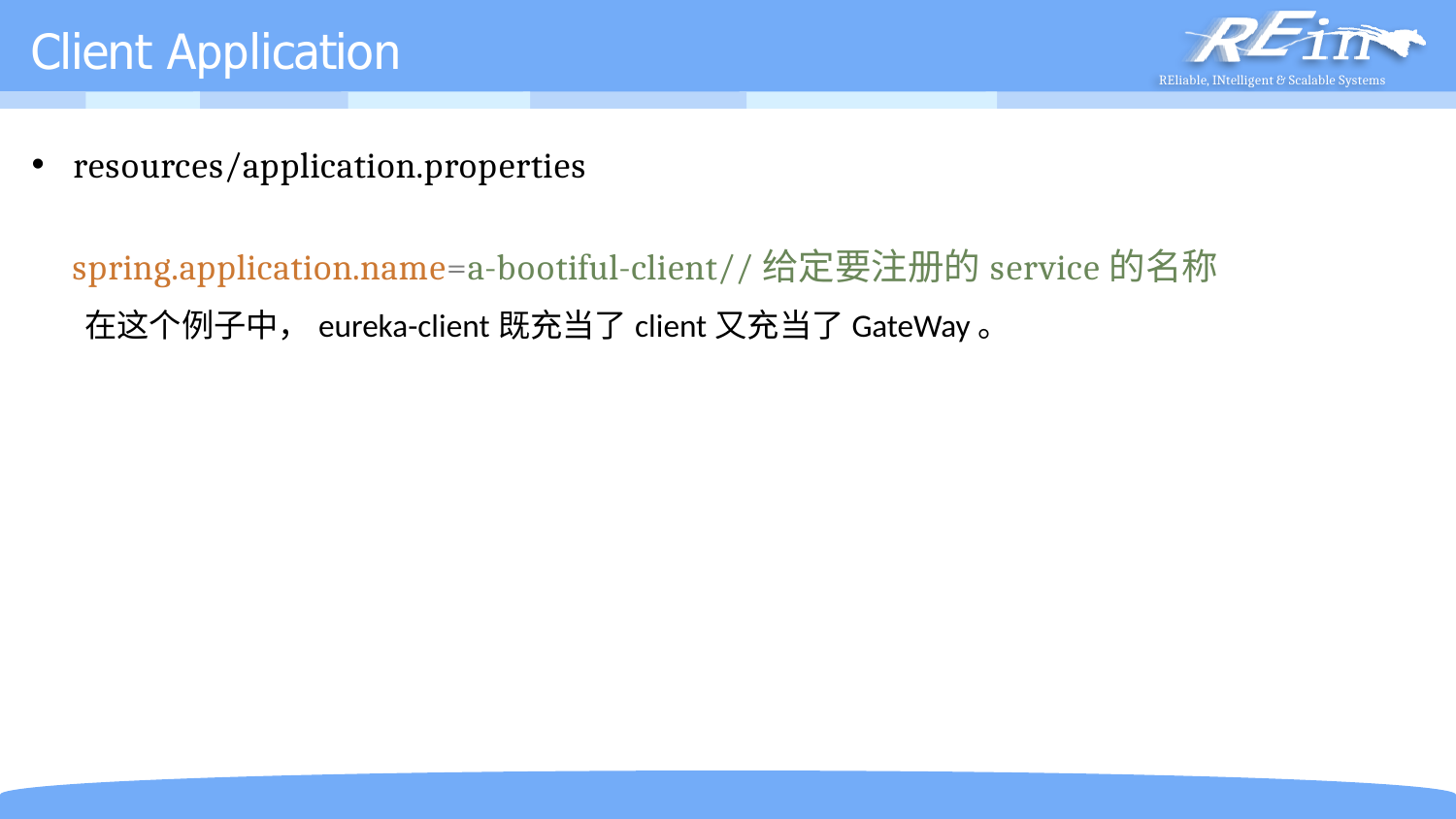

# Client Application
resources/application.properties

     spring.application.name=a-bootiful-client//给定要注册的service的名称

在这个例子中，eureka-client既充当了client又充当了GateWay。
24